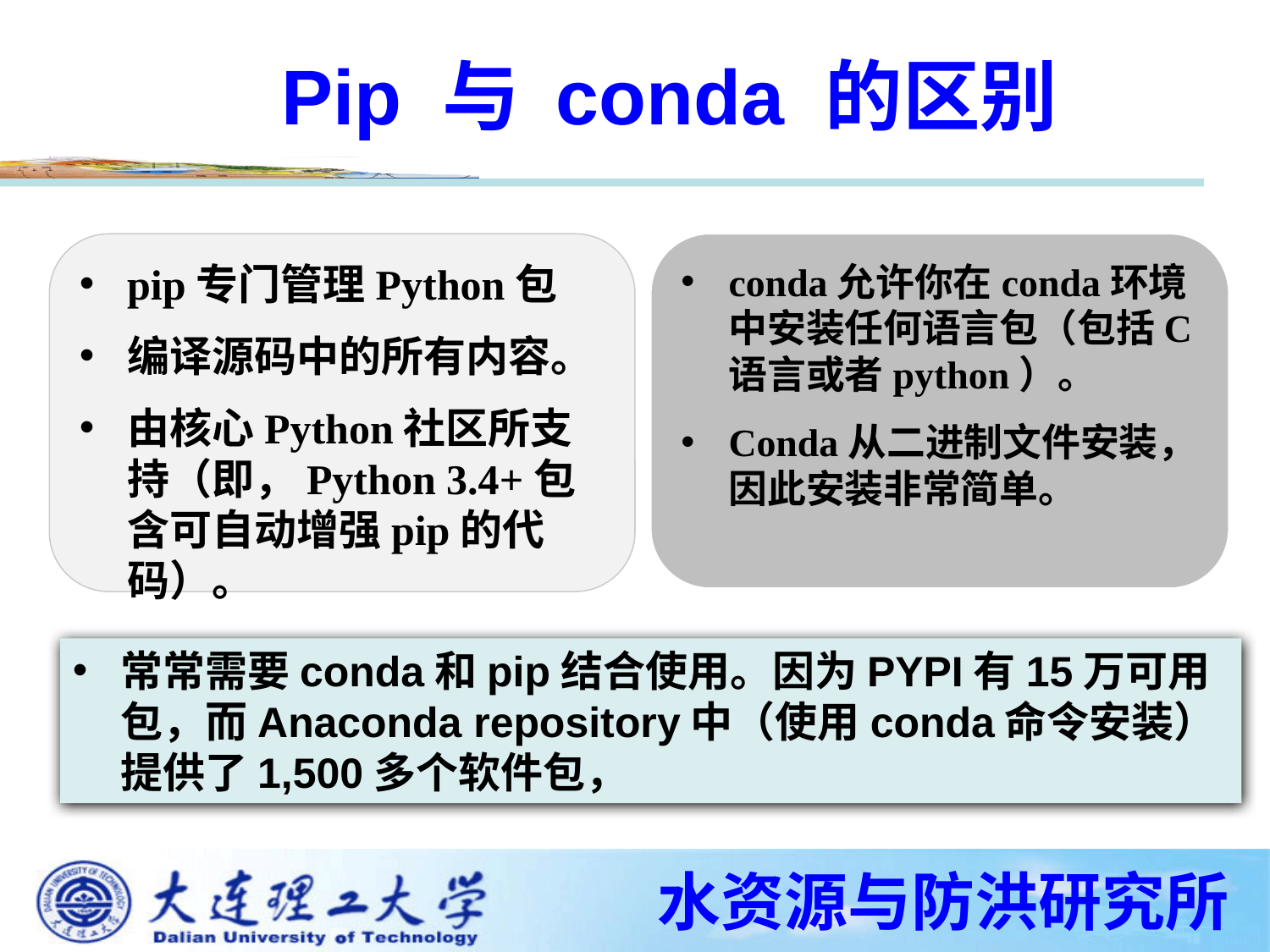

Pip 与 conda 的区别
pip专门管理Python包
编译源码中的所有内容。
由核心Python社区所支持（即，Python 3.4+包含可自动增强pip的代码）。
conda允许你在conda环境中安装任何语言包（包括C语言或者python）。
Conda从二进制文件安装，因此安装非常简单。

常常需要conda和pip结合使用。因为PYPI有15万可用包，而Anaconda repository中（使用conda命令安装）提供了1,500多个软件包，